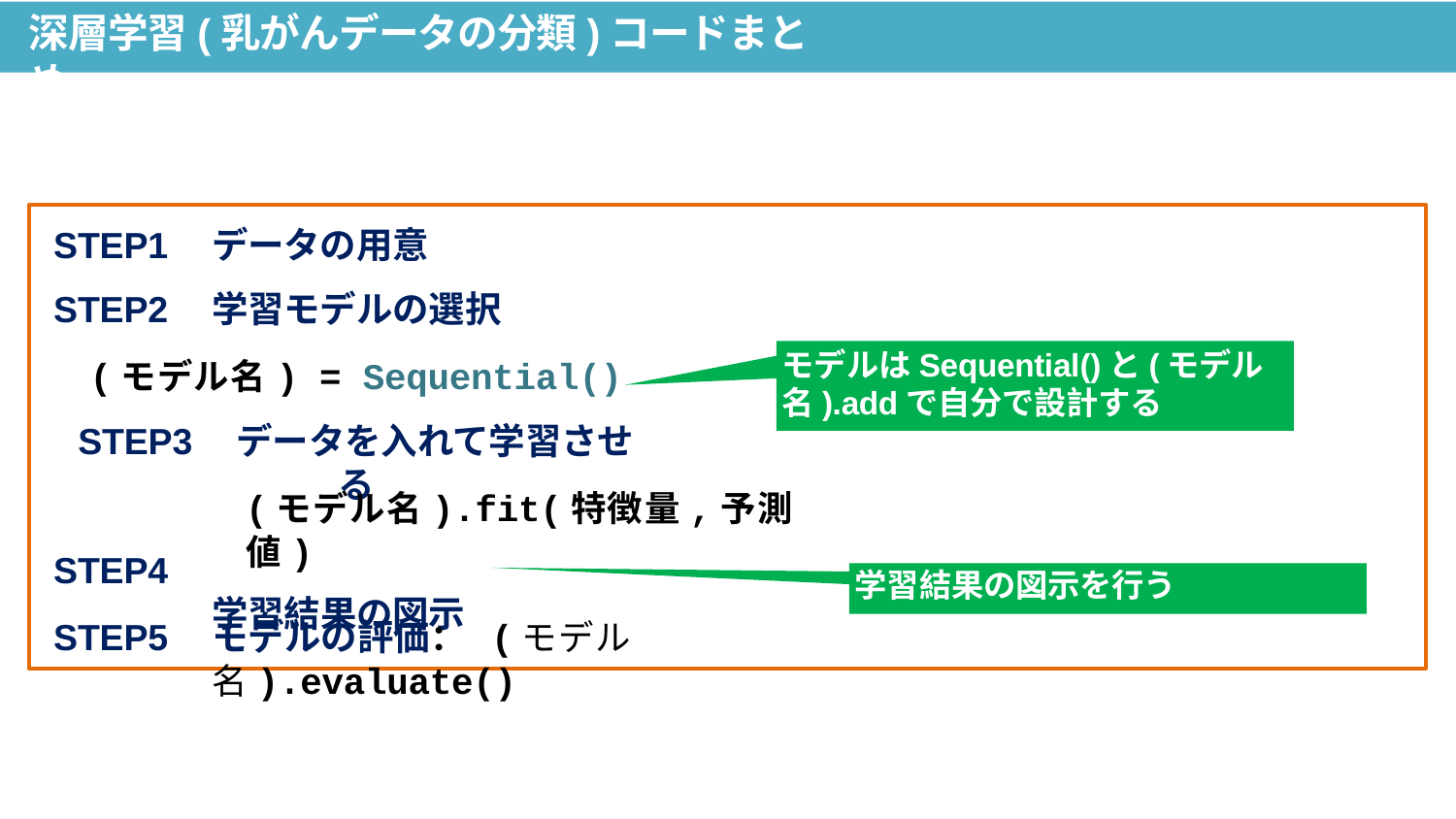

# 深層学習(乳がんデータの分類)コードまとめ
STEP1 STEP2
データの⽤意
学習モデルの選択

(モデル名) = Sequential()
STEP3	データを⼊れて学習させる

モデルはSequential()と(モデル名).addで⾃分で設計する
(モデル名).fit(特徴量,予測値)
学習結果の図⽰
STEP4 STEP5
学習結果の図⽰を⾏う

モデルの評価：	(モデル名).evaluate()